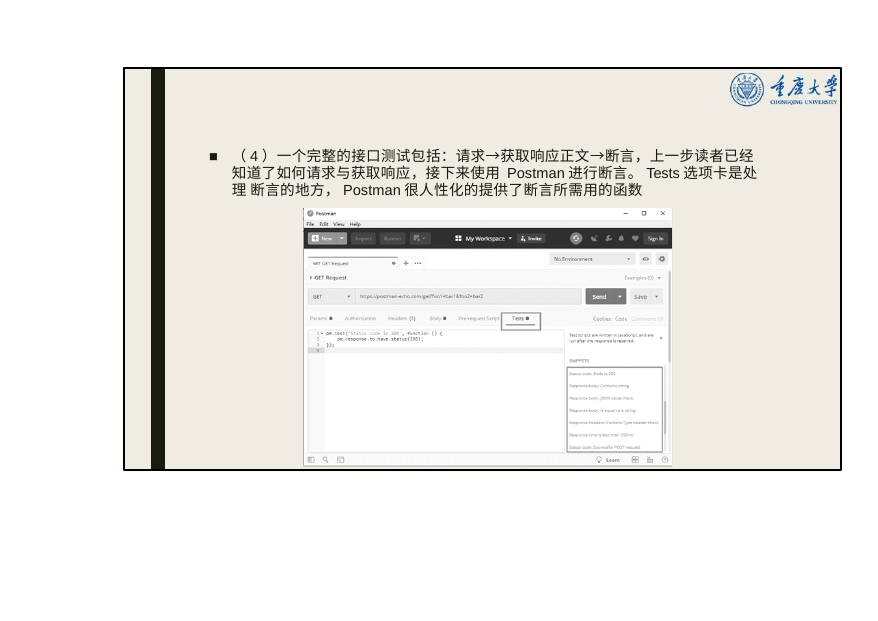

（4）一个完整的接口测试包括：请求→获取响应正文→断言，上一步读者已经 知道了如何请求与获取响应，接下来使用 Postman进行断言。Tests选项卡是处理 断言的地方，Postman很人性化的提供了断言所需用的函数